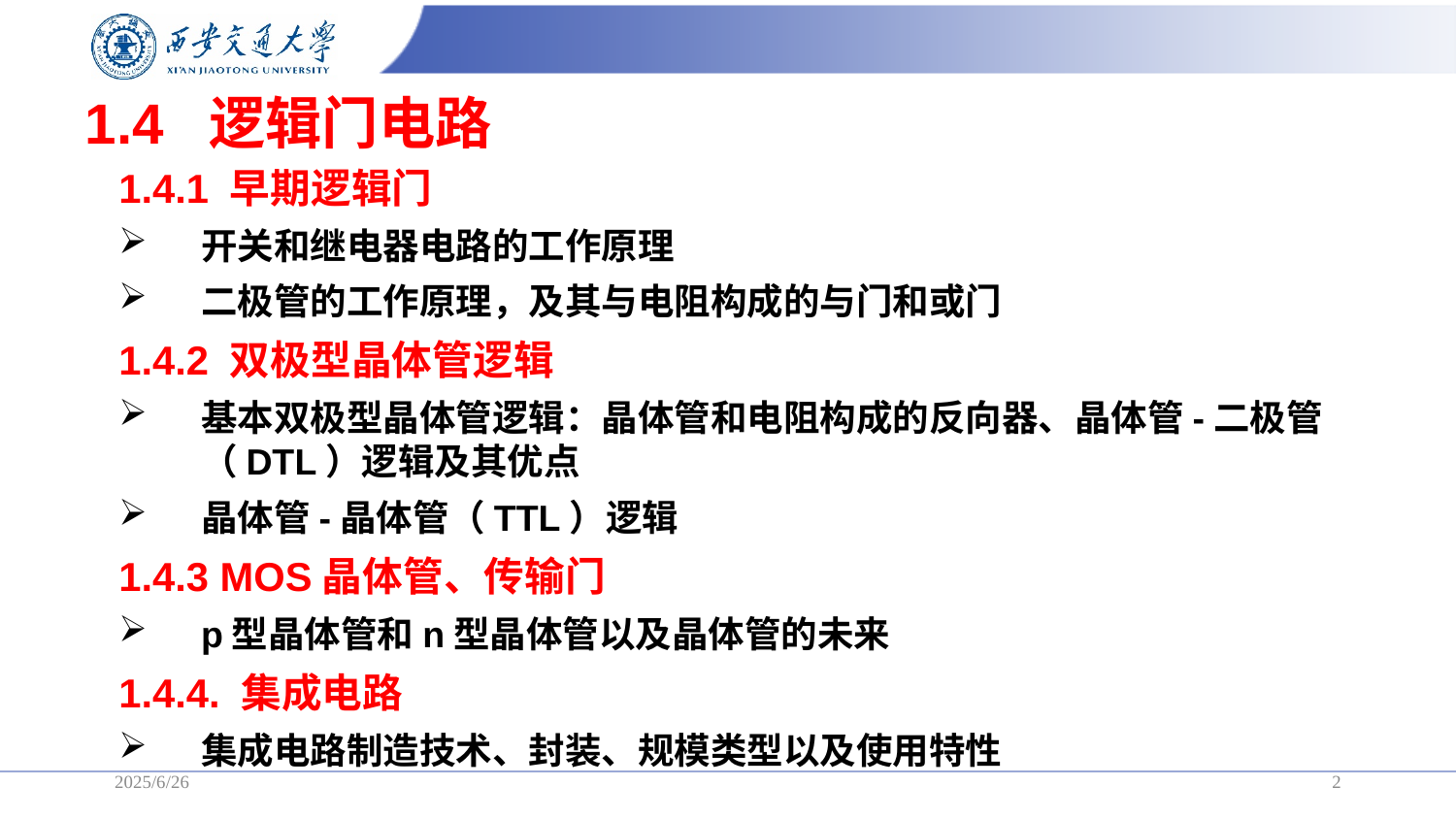

# 1.4  逻辑门电路
1.4.1 早期逻辑门
开关和继电器电路的工作原理
二极管的工作原理，及其与电阻构成的与门和或门
1.4.2 双极型晶体管逻辑
基本双极型晶体管逻辑：晶体管和电阻构成的反向器、晶体管-二极管（DTL）逻辑及其优点
晶体管-晶体管（TTL）逻辑
1.4.3 MOS晶体管、传输门
p型晶体管和n型晶体管以及晶体管的未来
1.4.4. 集成电路
集成电路制造技术、封装、规模类型以及使用特性
2025/6/26
2